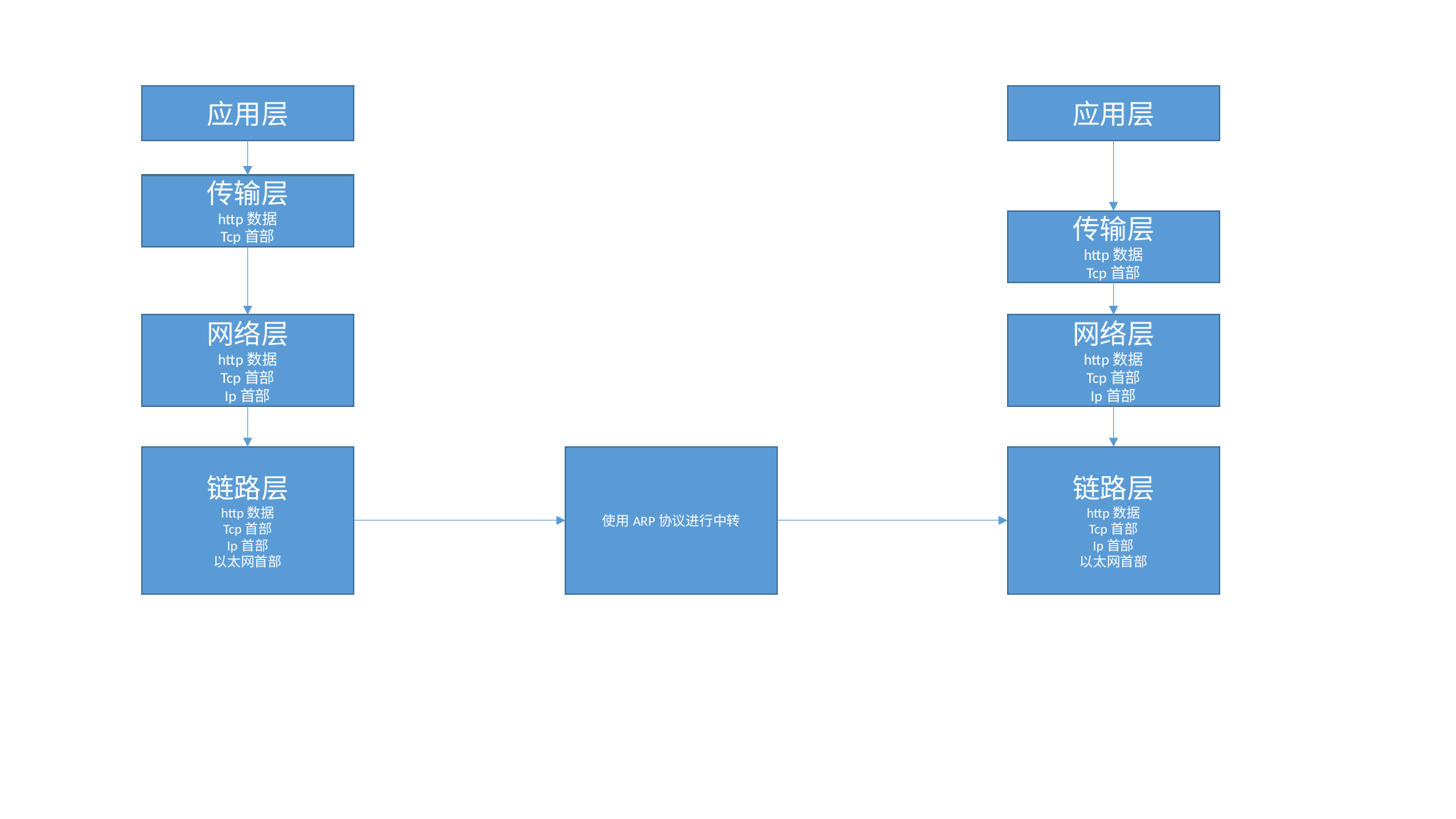

应用层
传输层
http数据
Tcp首部
网络层
http数据
Tcp首部
Ip首部
链路层
http数据
Tcp首部
Ip首部
以太网首部
应用层
传输层
http数据
Tcp首部
网络层
http数据
Tcp首部
Ip首部
链路层
http数据
Tcp首部
Ip首部
以太网首部
使用ARP协议进行中转